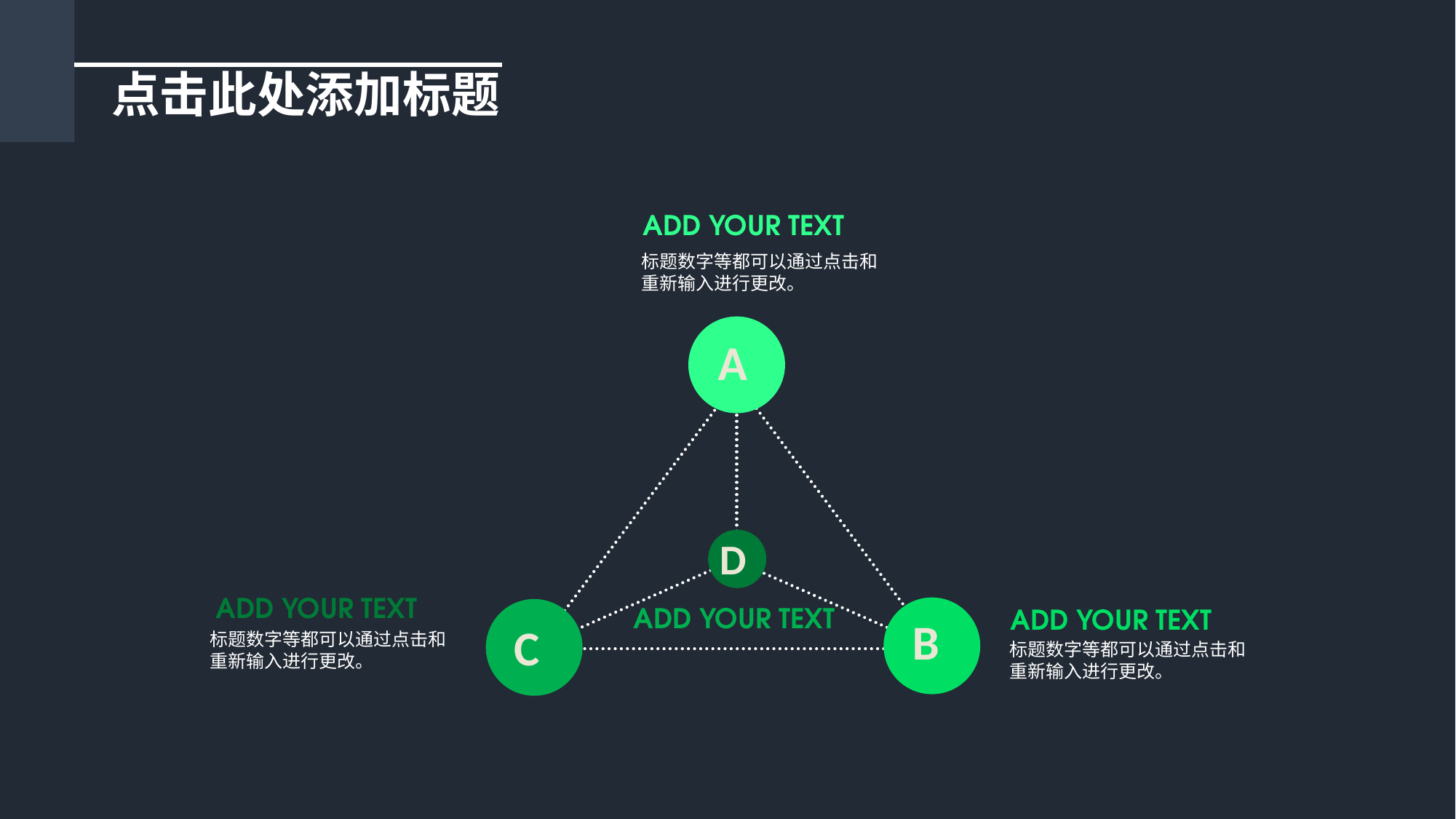

# 点击此处添加标题
ADD YOUR TEXT
标题数字等都可以通过点击和重新输入进行更改。

A
D

ADD YOUR TEXT
ADD YOUR TEXT

B
ADD YOUR TEXT

C
标题数字等都可以通过点击和重新输入进行更改。
标题数字等都可以通过点击和重新输入进行更改。